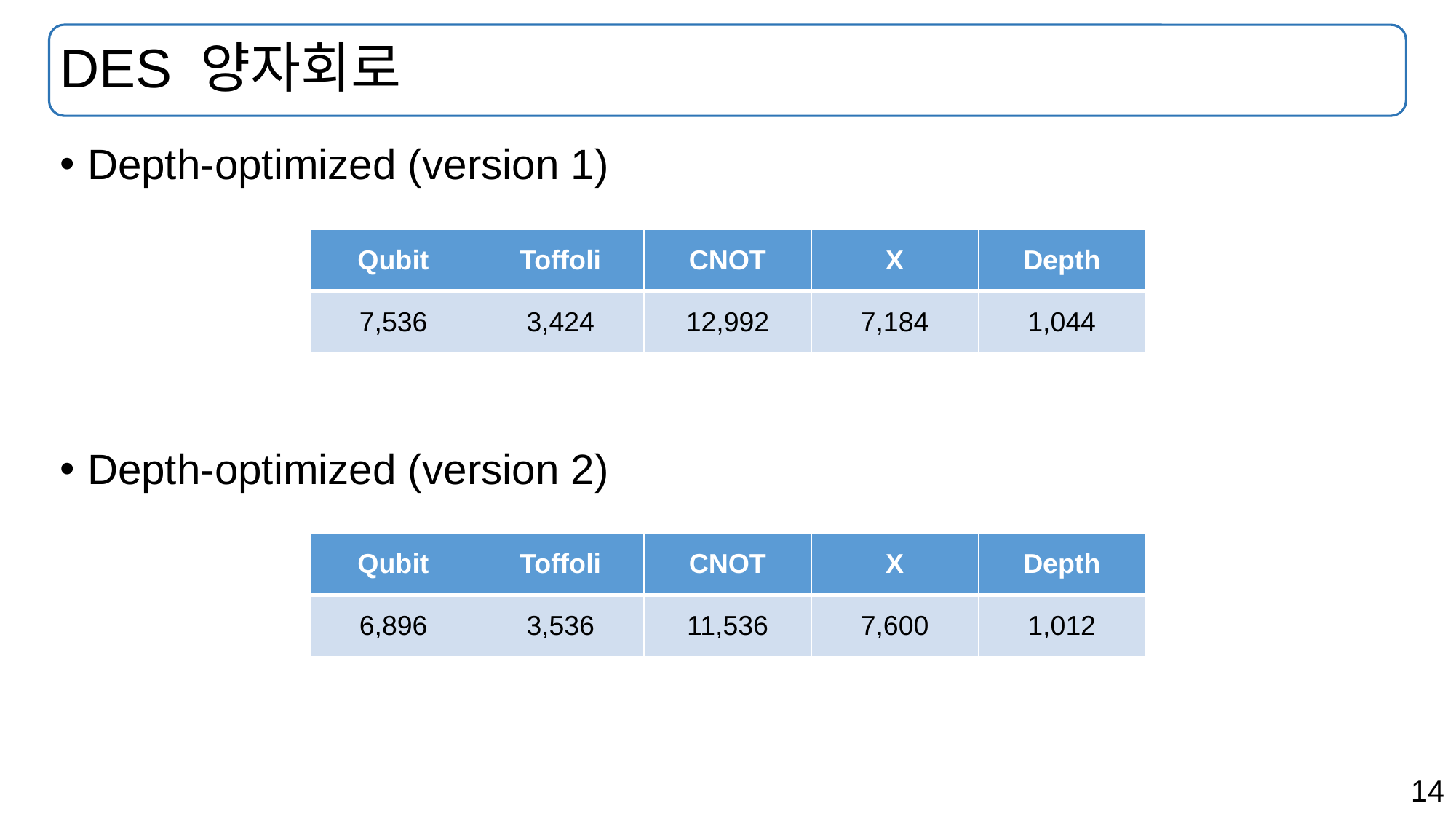

# DES 양자회로
Depth-optimized (version 1)

Depth-optimized (version 2)

| Qubit | Toffoli | CNOT | X | Depth |
| --- | --- | --- | --- | --- |
| 7,536 | 3,424 | 12,992 | 7,184 | 1,044 |
| Qubit | Toffoli | CNOT | X | Depth |
| --- | --- | --- | --- | --- |
| 6,896 | 3,536 | 11,536 | 7,600 | 1,012 |